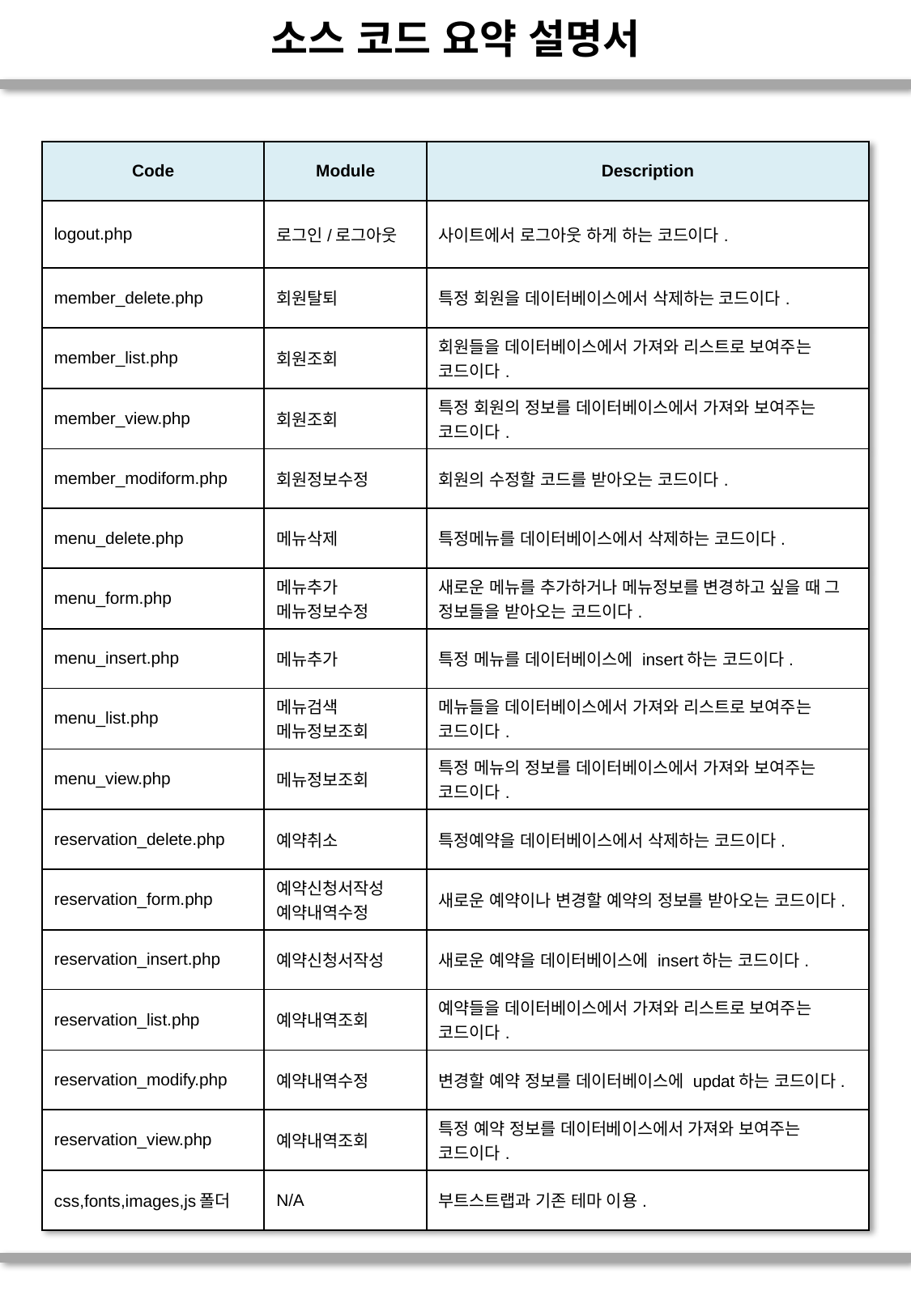

# 소스 코드 요약 설명서
| Code | Module | Description |
| --- | --- | --- |
| logout.php | 로그인/로그아웃 | 사이트에서 로그아웃 하게 하는 코드이다. |
| member\_delete.php | 회원탈퇴 | 특정 회원을 데이터베이스에서 삭제하는 코드이다. |
| member\_list.php | 회원조회 | 회원들을 데이터베이스에서 가져와 리스트로 보여주는 코드이다. |
| member\_view.php | 회원조회 | 특정 회원의 정보를 데이터베이스에서 가져와 보여주는 코드이다. |
| member\_modiform.php | 회원정보수정 | 회원의 수정할 코드를 받아오는 코드이다. |
| menu\_delete.php | 메뉴삭제 | 특정메뉴를 데이터베이스에서 삭제하는 코드이다. |
| menu\_form.php | 메뉴추가 메뉴정보수정 | 새로운 메뉴를 추가하거나 메뉴정보를 변경하고 싶을 때 그 정보들을 받아오는 코드이다. |
| menu\_insert.php | 메뉴추가 | 특정 메뉴를 데이터베이스에 insert하는 코드이다. |
| menu\_list.php | 메뉴검색 메뉴정보조회 | 메뉴들을 데이터베이스에서 가져와 리스트로 보여주는 코드이다. |
| menu\_view.php | 메뉴정보조회 | 특정 메뉴의 정보를 데이터베이스에서 가져와 보여주는 코드이다. |
| reservation\_delete.php | 예약취소 | 특정예약을 데이터베이스에서 삭제하는 코드이다. |
| reservation\_form.php | 예약신청서작성 예약내역수정 | 새로운 예약이나 변경할 예약의 정보를 받아오는 코드이다. |
| reservation\_insert.php | 예약신청서작성 | 새로운 예약을 데이터베이스에 insert하는 코드이다. |
| reservation\_list.php | 예약내역조회 | 예약들을 데이터베이스에서 가져와 리스트로 보여주는 코드이다. |
| reservation\_modify.php | 예약내역수정 | 변경할 예약 정보를 데이터베이스에 updat하는 코드이다. |
| reservation\_view.php | 예약내역조회 | 특정 예약 정보를 데이터베이스에서 가져와 보여주는 코드이다. |
| css,fonts,images,js폴더 | N/A | 부트스트랩과 기존 테마 이용. |